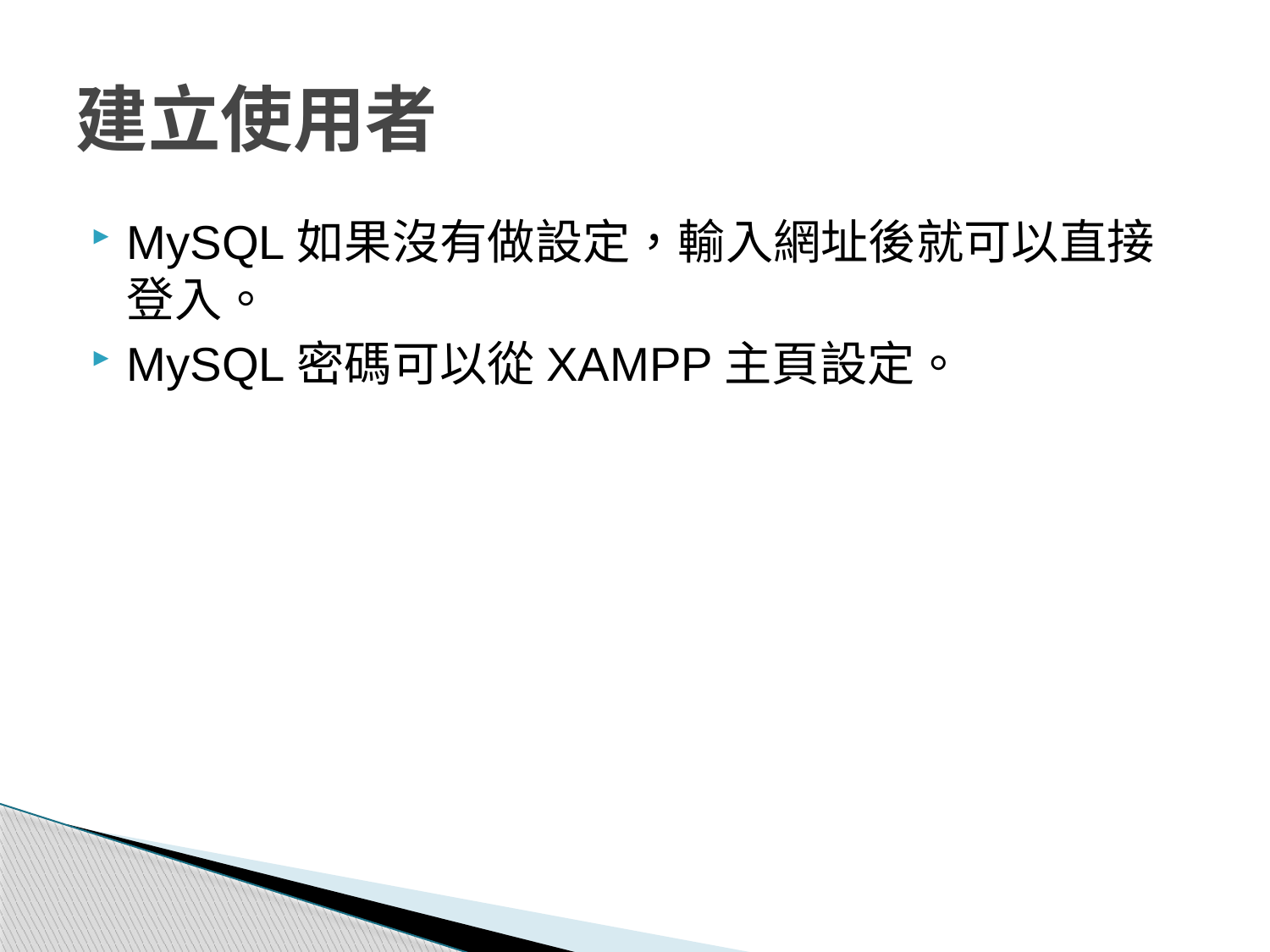

# 建立使用者
MySQL如果沒有做設定，輸入網址後就可以直接登入。
MySQL密碼可以從XAMPP主頁設定。